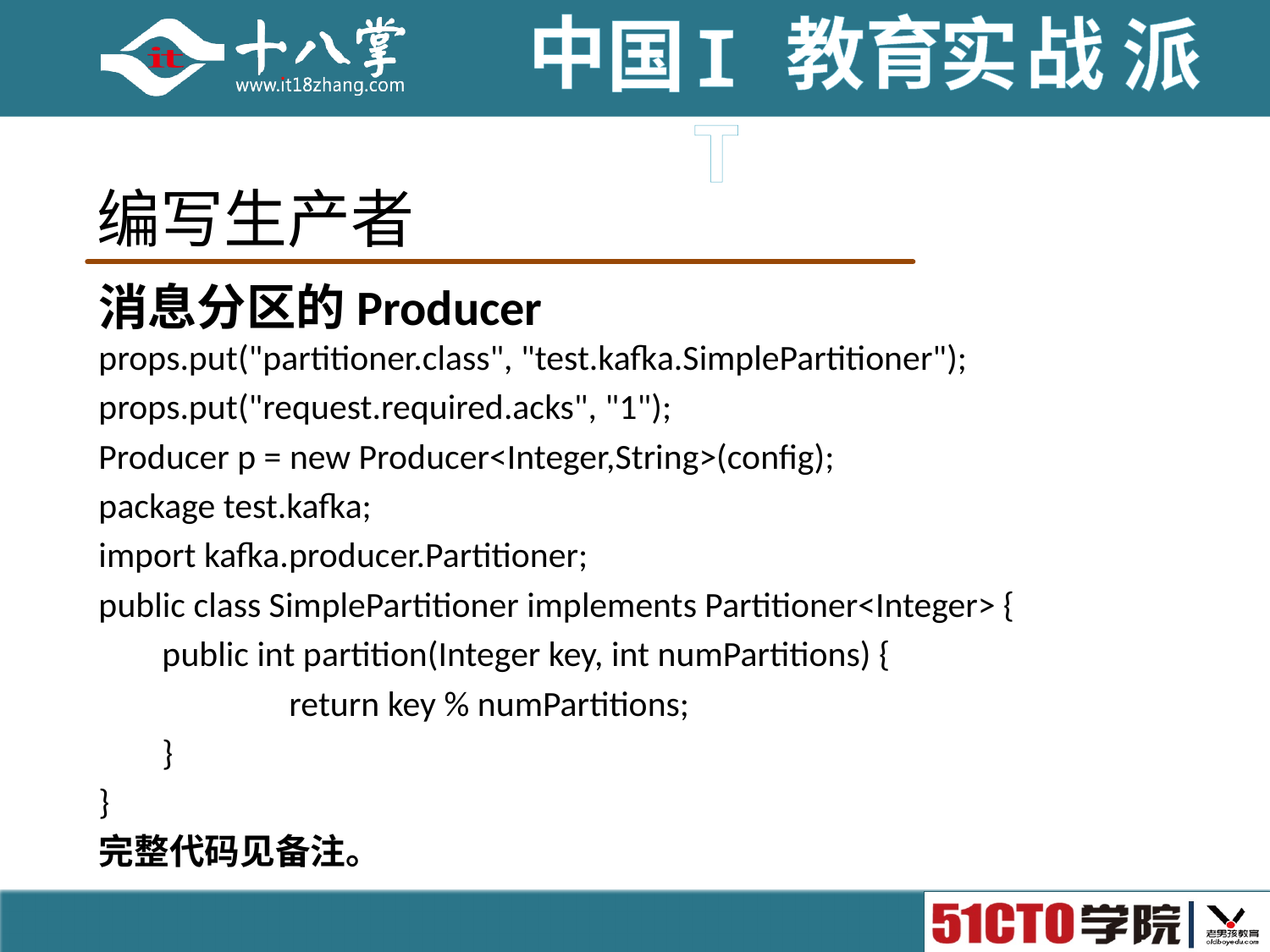

# 编写生产者
消息分区的Producer
props.put("partitioner.class", "test.kafka.SimplePartitioner");
props.put("request.required.acks", "1");
Producer p = new Producer<Integer,String>(config);
package test.kafka;
import kafka.producer.Partitioner;
public class SimplePartitioner implements Partitioner<Integer> {
public int partition(Integer key, int numPartitions) {
	return key % numPartitions;
}
}
完整代码见备注。